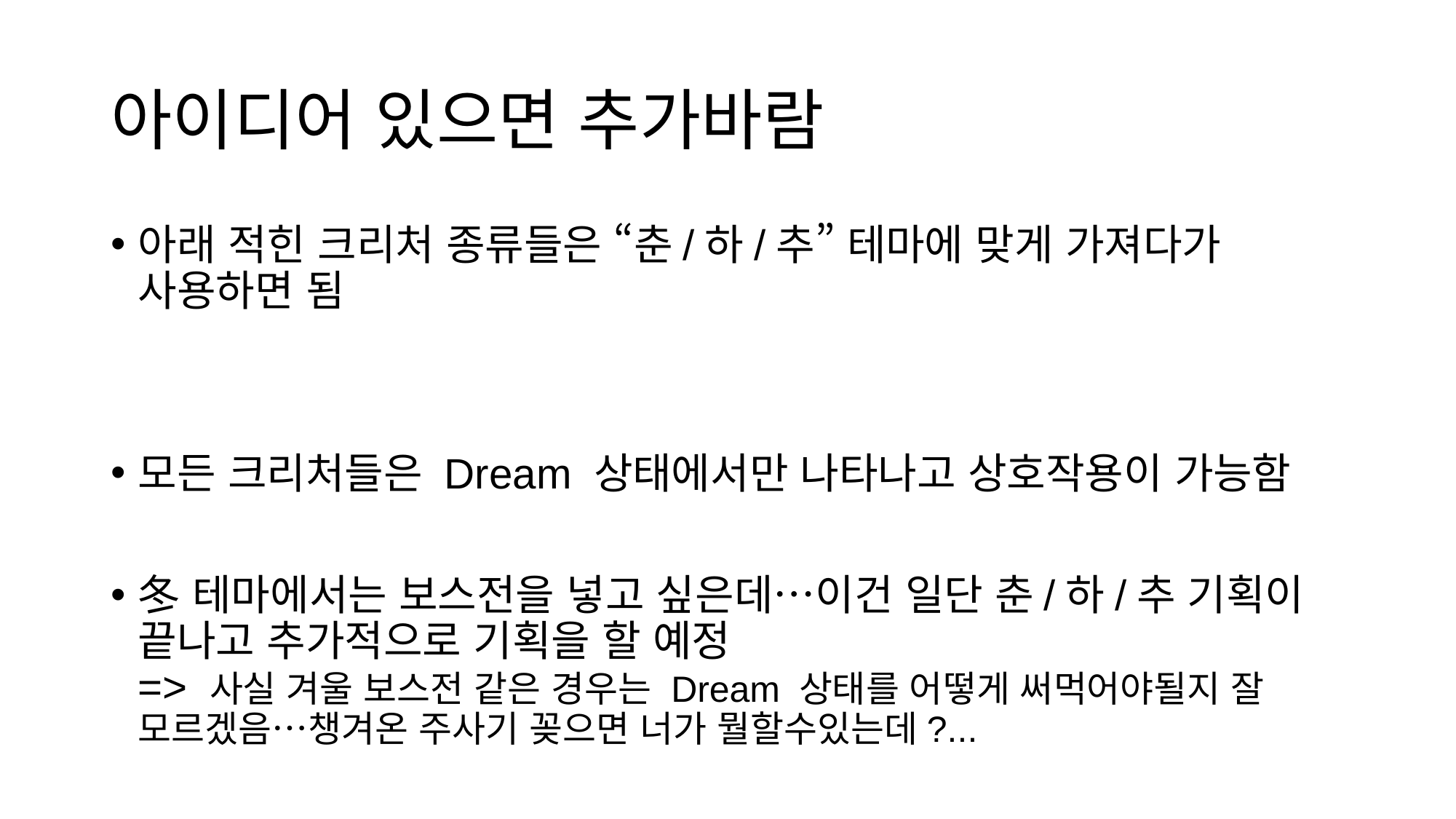

# 아이디어 있으면 추가바람
아래 적힌 크리처 종류들은 “춘/하/추” 테마에 맞게 가져다가 사용하면 됨

모든 크리처들은 Dream 상태에서만 나타나고 상호작용이 가능함

冬 테마에서는 보스전을 넣고 싶은데…이건 일단 춘/하/추 기획이 끝나고 추가적으로 기획을 할 예정
=> 사실 겨울 보스전 같은 경우는 Dream 상태를 어떻게 써먹어야될지 잘 모르겠음…챙겨온 주사기 꽂으면 너가 뭘할수있는데?...